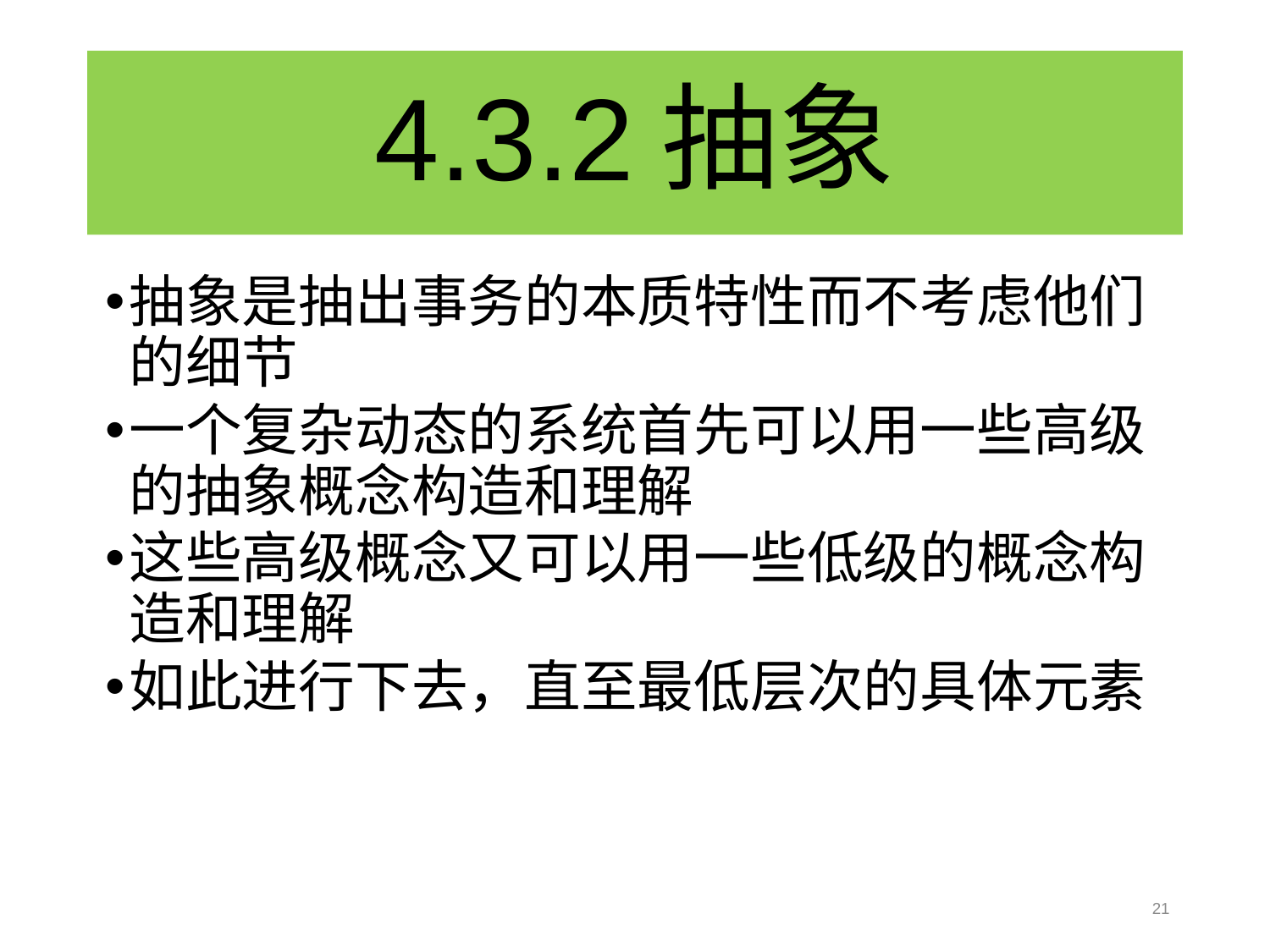

# 4.3.2抽象

抽象是抽出事务的本质特性而不考虑他们的细节
一个复杂动态的系统首先可以用一些高级的抽象概念构造和理解
这些高级概念又可以用一些低级的概念构造和理解
如此进行下去，直至最低层次的具体元素
21